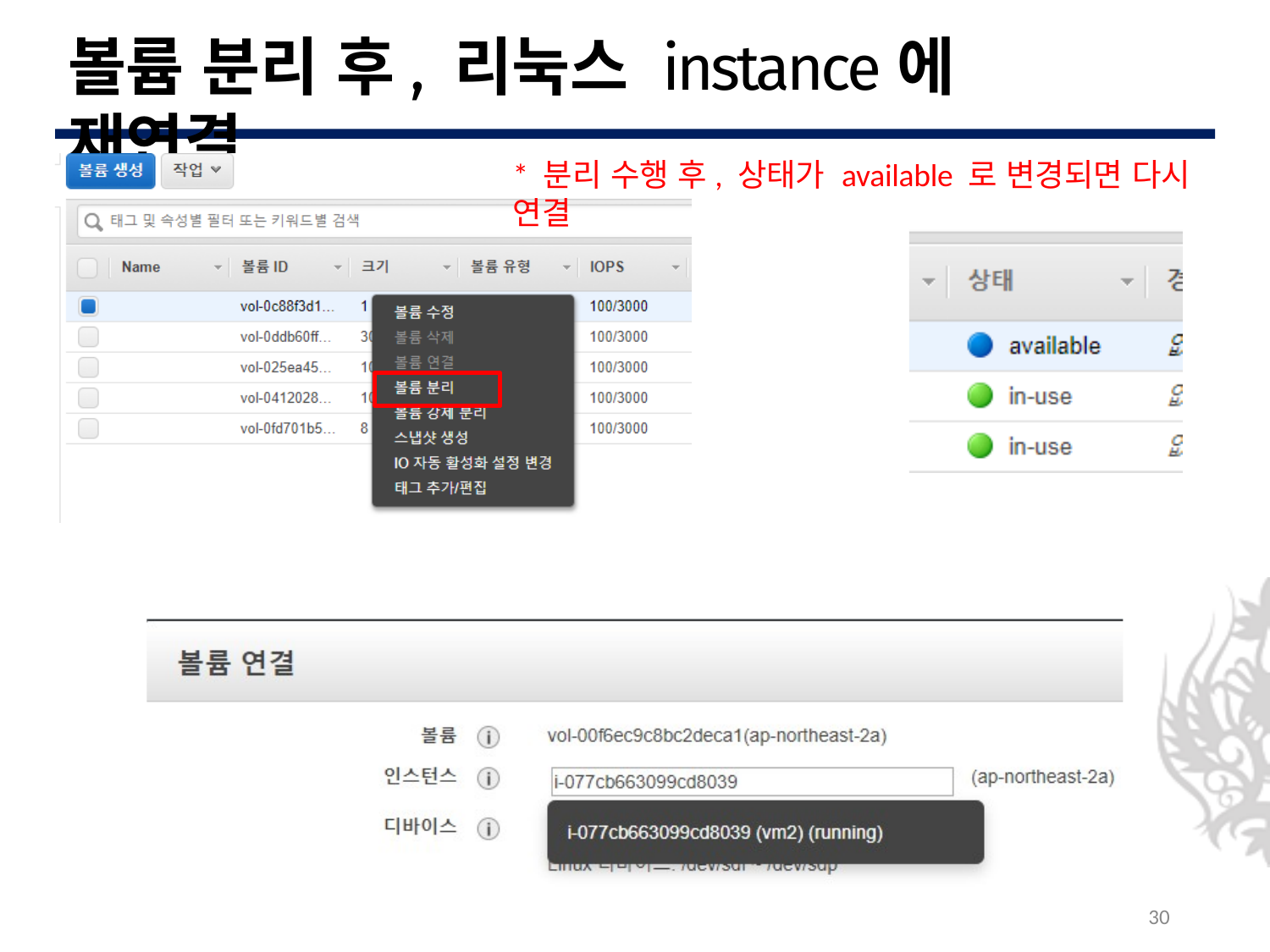

볼륨 분리 후, 리눅스 instance에 재연결
* 분리 수행 후, 상태가 available 로 변경되면 다시 연결

30